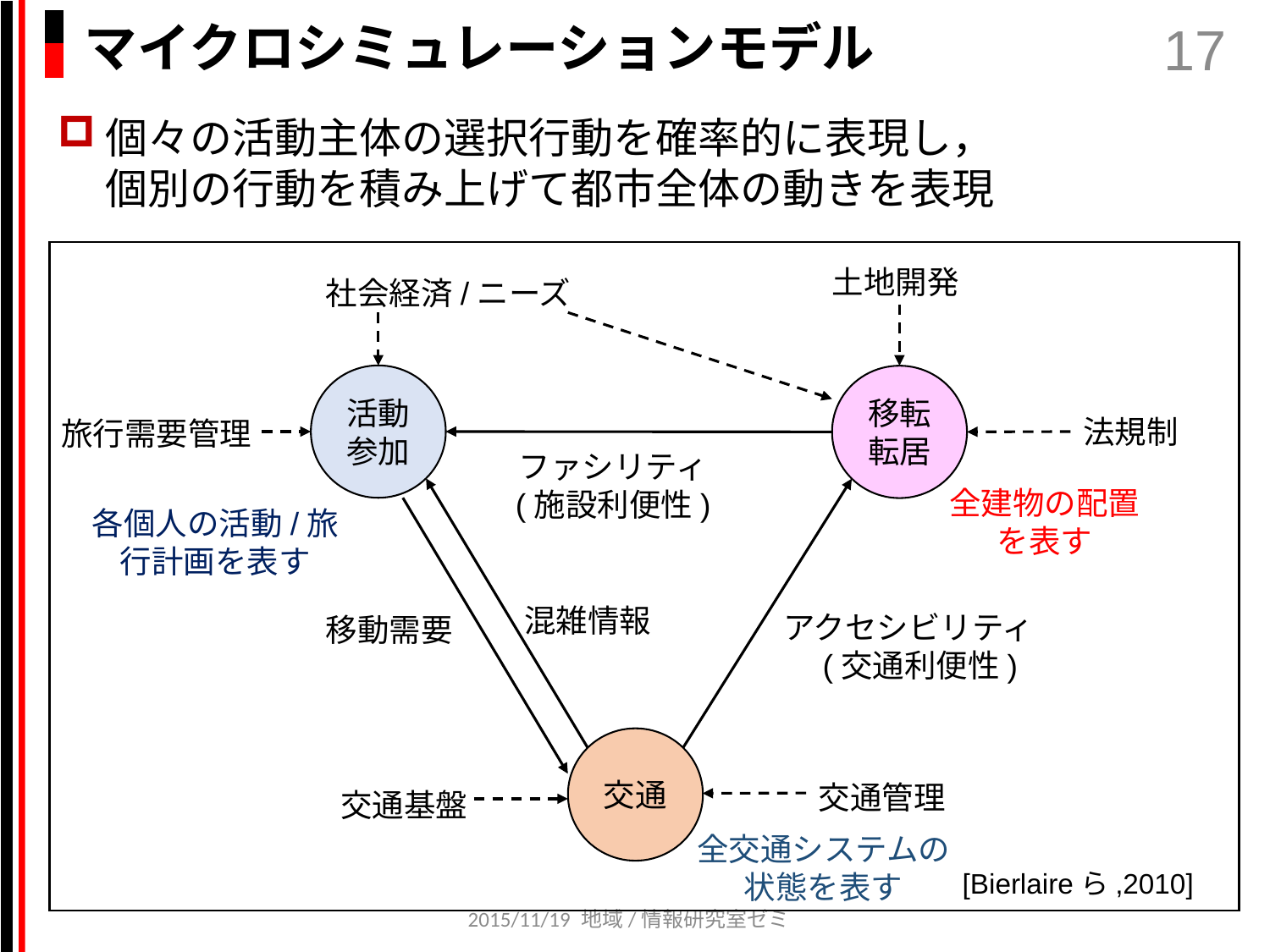

17
# マイクロシミュレーションモデル
個々の活動主体の選択行動を確率的に表現し，
個別の行動を積み上げて都市全体の動きを表現

土地開発
社会経済/ニーズ
活動参加
移転
転居
法規制
旅行需要管理
ファシリティ
(施設利便性)
全建物の配置を表す
各個人の活動/旅行計画を表す
混雑情報
アクセシビリティ
　(交通利便性)
移動需要
交通
交通管理
交通基盤
全交通システムの状態を表す
[Bierlaireら,2010]
2015/11/19 地域/情報研究室ゼミ